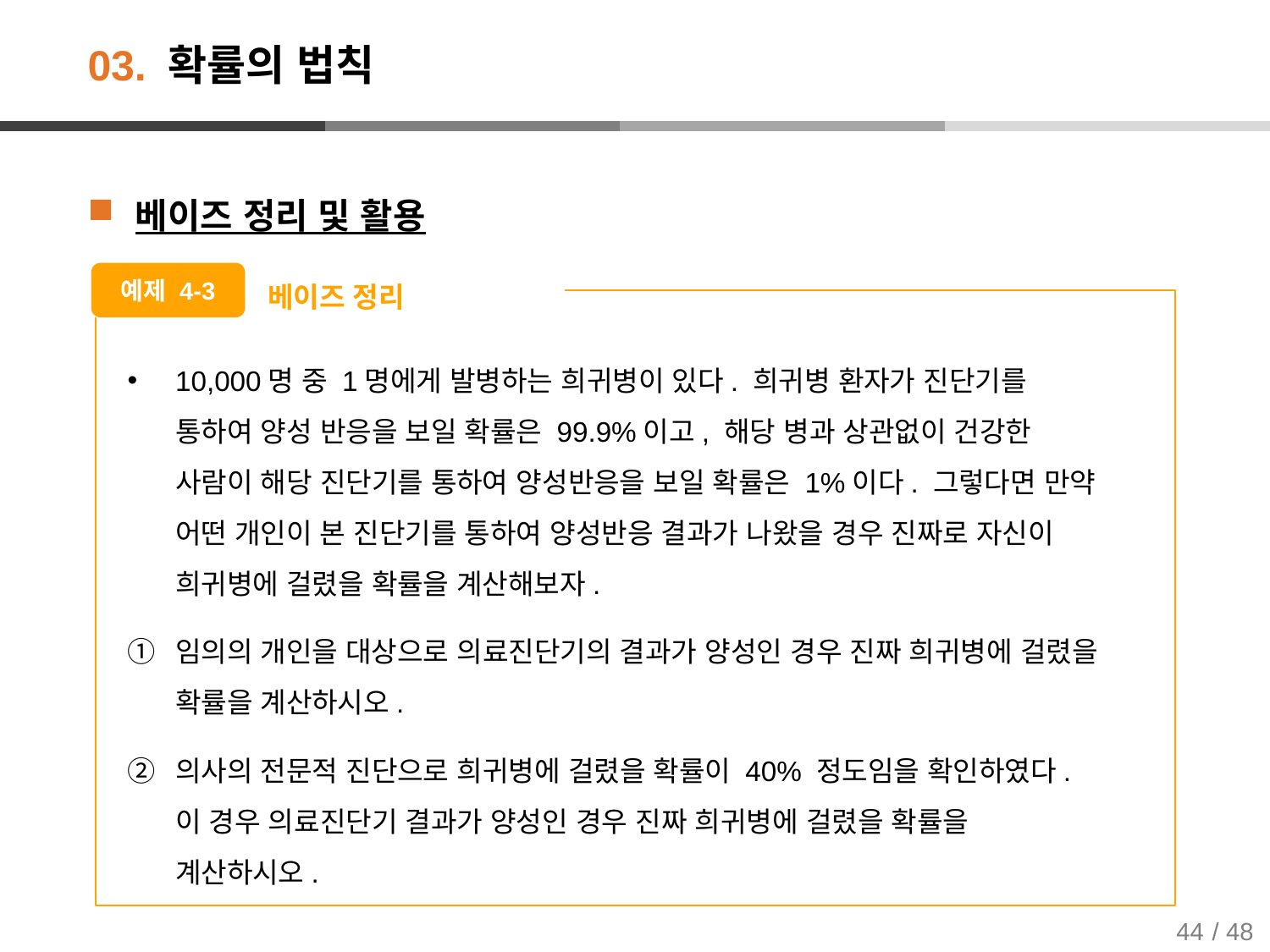

# 03. 확률의 법칙
베이즈 정리 및 활용
베이즈 정리

예제 4-3

10,000명 중 1명에게 발병하는 희귀병이 있다. 희귀병 환자가 진단기를 통하여 양성 반응을 보일 확률은 99.9%이고, 해당 병과 상관없이 건강한 사람이 해당 진단기를 통하여 양성반응을 보일 확률은 1%이다. 그렇다면 만약 어떤 개인이 본 진단기를 통하여 양성반응 결과가 나왔을 경우 진짜로 자신이 희귀병에 걸렸을 확률을 계산해보자.
임의의 개인을 대상으로 의료진단기의 결과가 양성인 경우 진짜 희귀병에 걸렸을 확률을 계산하시오.
의사의 전문적 진단으로 희귀병에 걸렸을 확률이 40% 정도임을 확인하였다. 이 경우 의료진단기 결과가 양성인 경우 진짜 희귀병에 걸렸을 확률을 계산하시오.